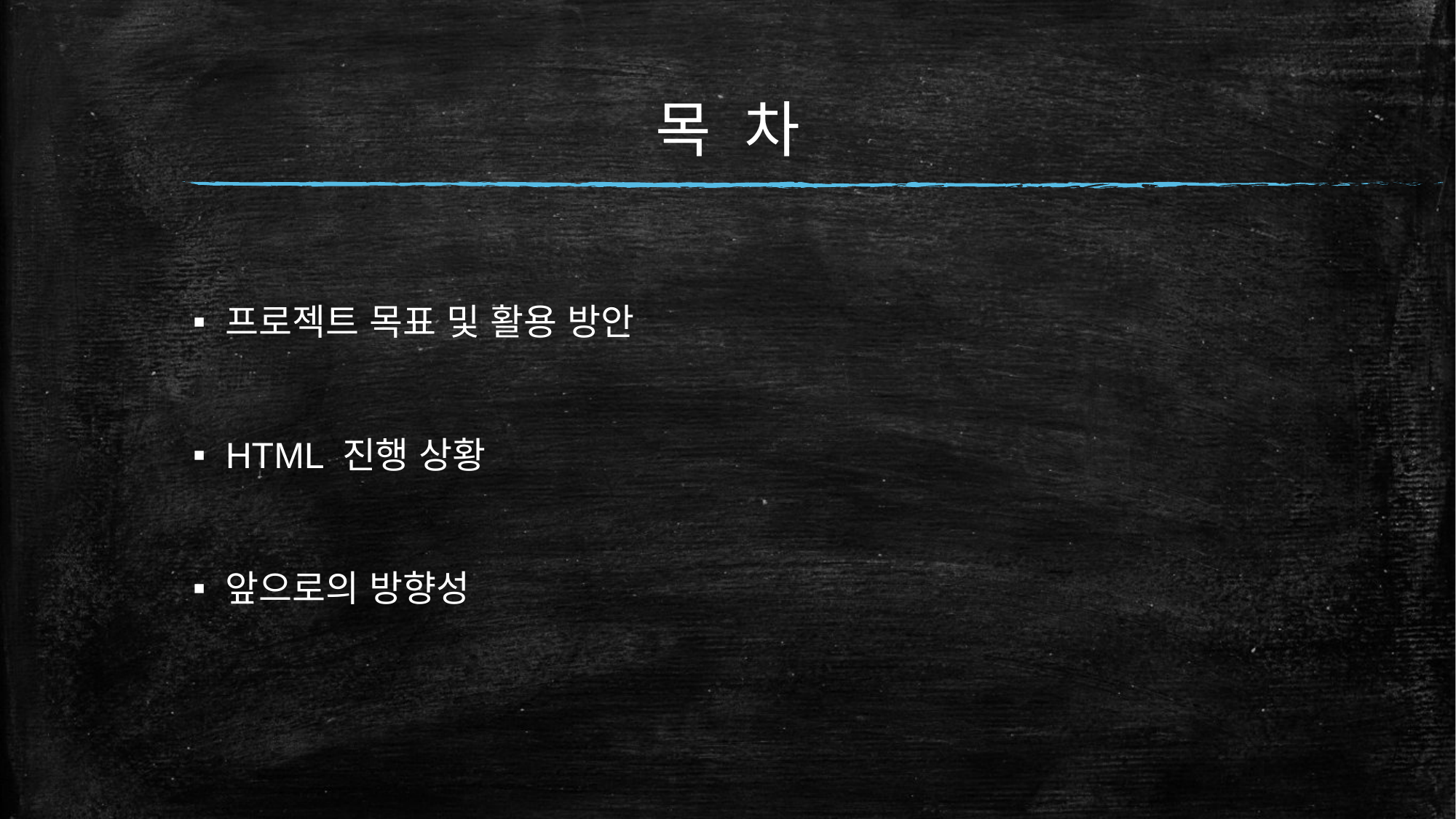

# 목  차

프로젝트 목표 및 활용 방안

HTML 진행 상황

앞으로의 방향성